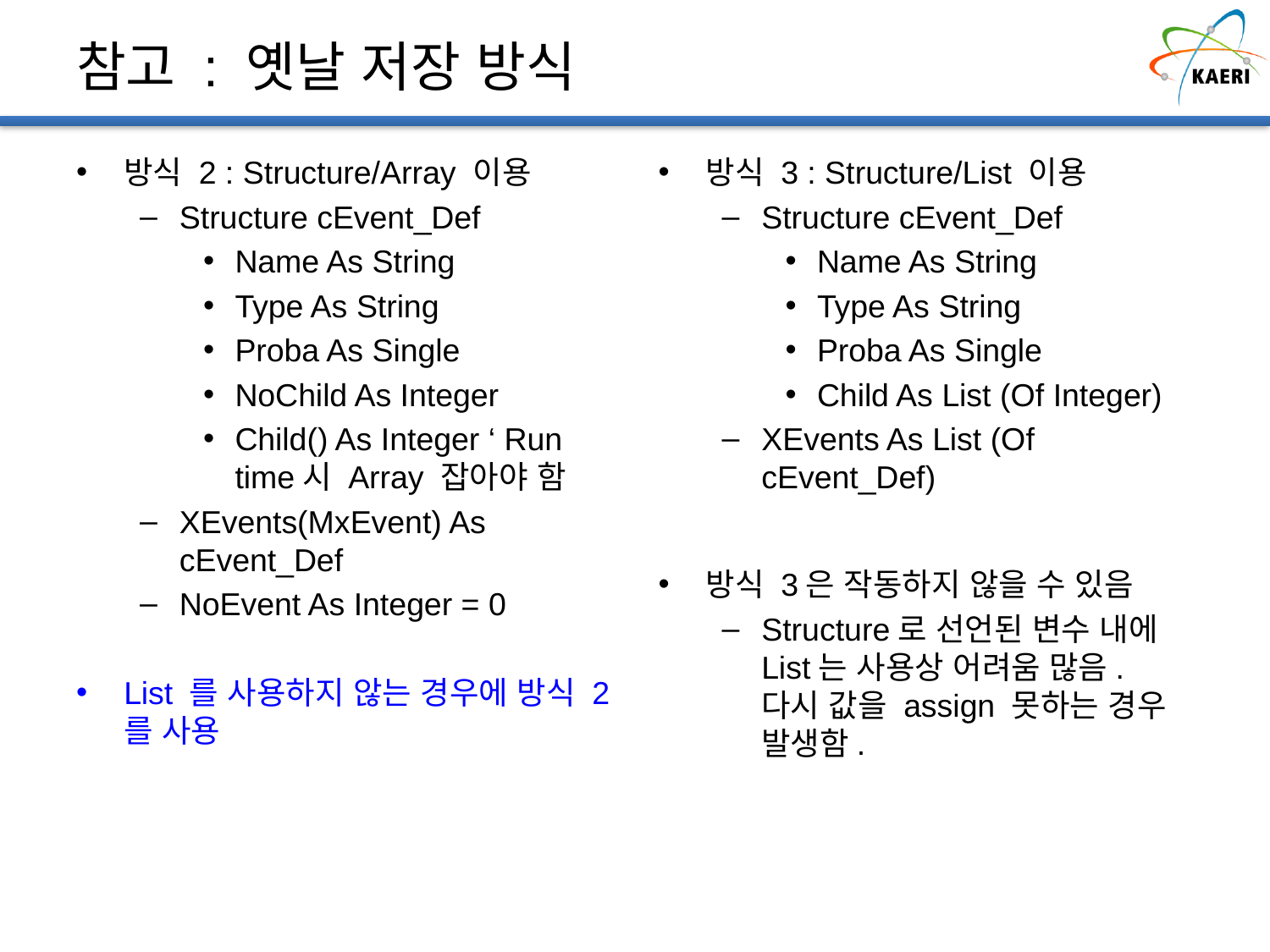

# 참고 : 옛날 저장 방식
방식 2 : Structure/Array 이용
Structure cEvent_Def
Name As String
Type As String
Proba As Single
NoChild As Integer
Child() As Integer ‘ Run time시 Array 잡아야 함
XEvents(MxEvent) As cEvent_Def
NoEvent As Integer = 0

List 를 사용하지 않는 경우에 방식 2를 사용

방식 3 : Structure/List 이용
Structure cEvent_Def
Name As String
Type As String
Proba As Single
Child As List (Of Integer)
XEvents As List (Of cEvent_Def)

방식 3은 작동하지 않을 수 있음
Structure로 선언된 변수 내에 List는 사용상 어려움 많음. 다시 값을 assign 못하는 경우 발생함.